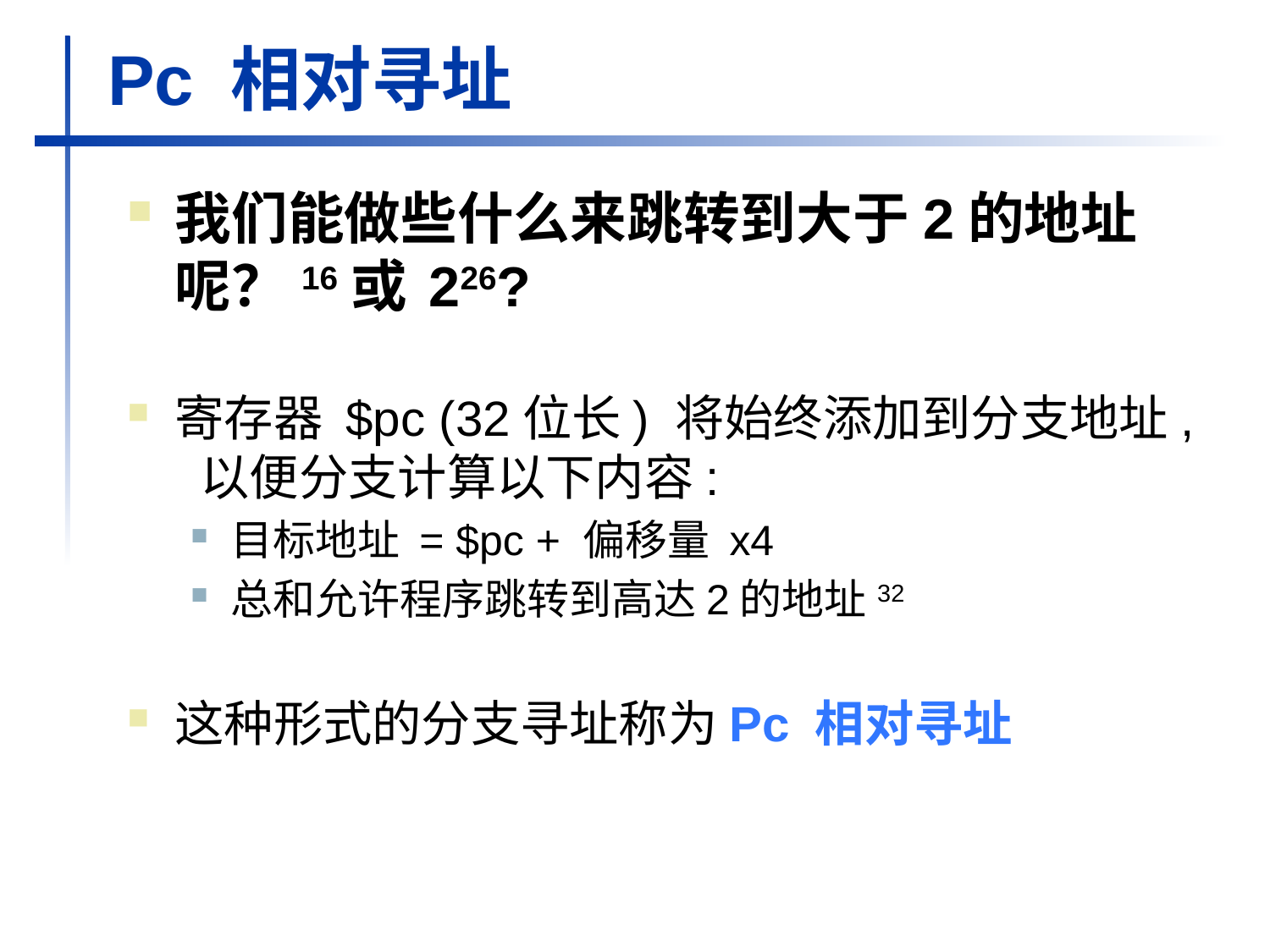

# Pc 相对寻址
我们能做些什么来跳转到大于2的地址呢？16或 226?

寄存器 $pc (32位长) 将始终添加到分支地址, 以便分支计算以下内容:
目标地址 = $pc + 偏移量 x4
总和允许程序跳转到高达2的地址32

这种形式的分支寻址称为Pc 相对寻址